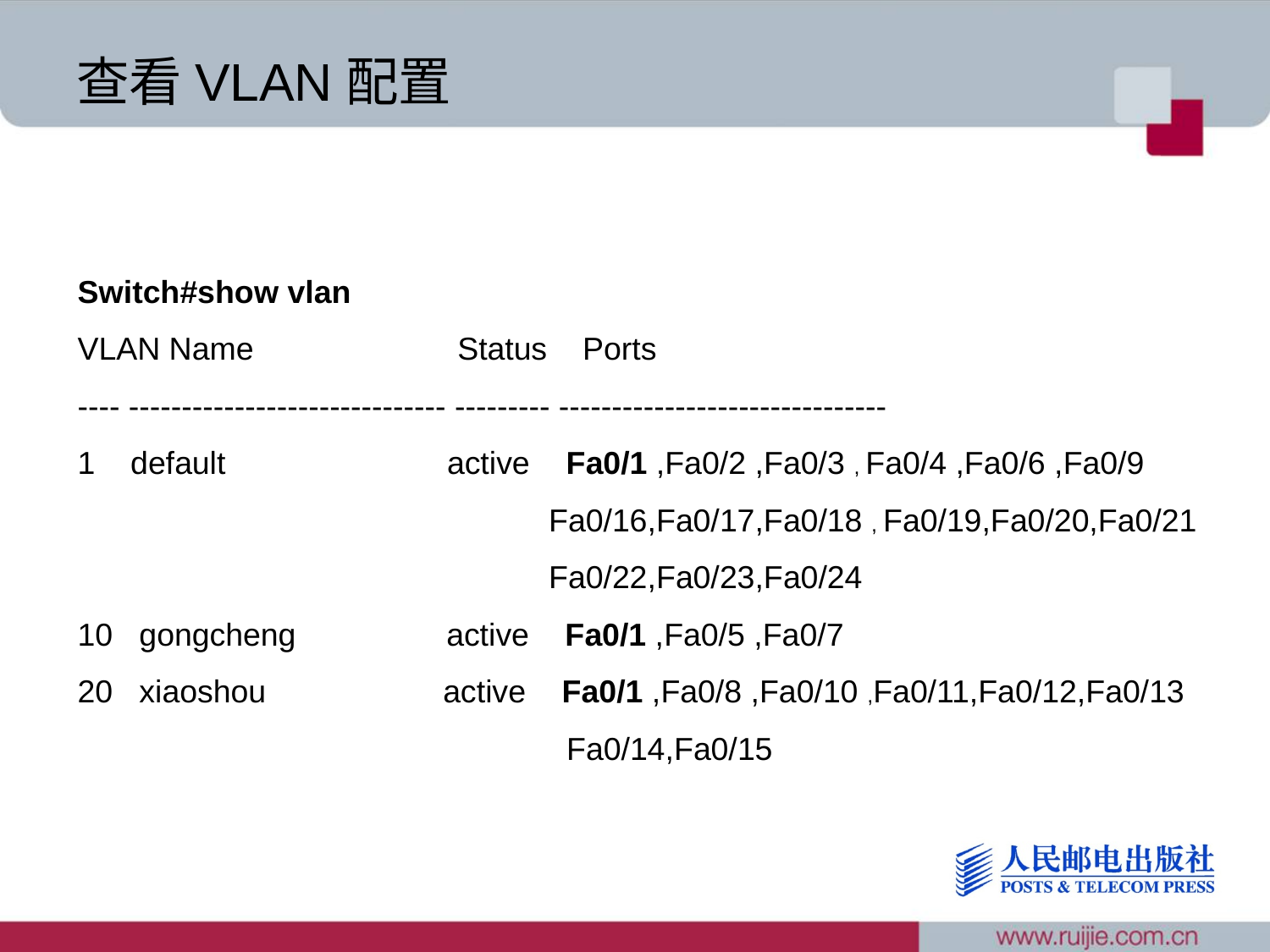

# 查看VLAN配置
Switch#show vlan
VLAN Name                       Status    Ports
---- ------------------------------ --------- -------------------------------
1    default                         active    Fa0/1 ,Fa0/2 ,Fa0/3 , Fa0/4 ,Fa0/6 ,Fa0/9
                                                     Fa0/16,Fa0/17,Fa0/18 , Fa0/19,Fa0/20,Fa0/21
                                                     Fa0/22,Fa0/23,Fa0/24
10   gongcheng                 active    Fa0/1 ,Fa0/5 ,Fa0/7
20   xiaoshou                    active    Fa0/1 ,Fa0/8 ,Fa0/10 ,Fa0/11,Fa0/12,Fa0/13
                                                       Fa0/14,Fa0/15